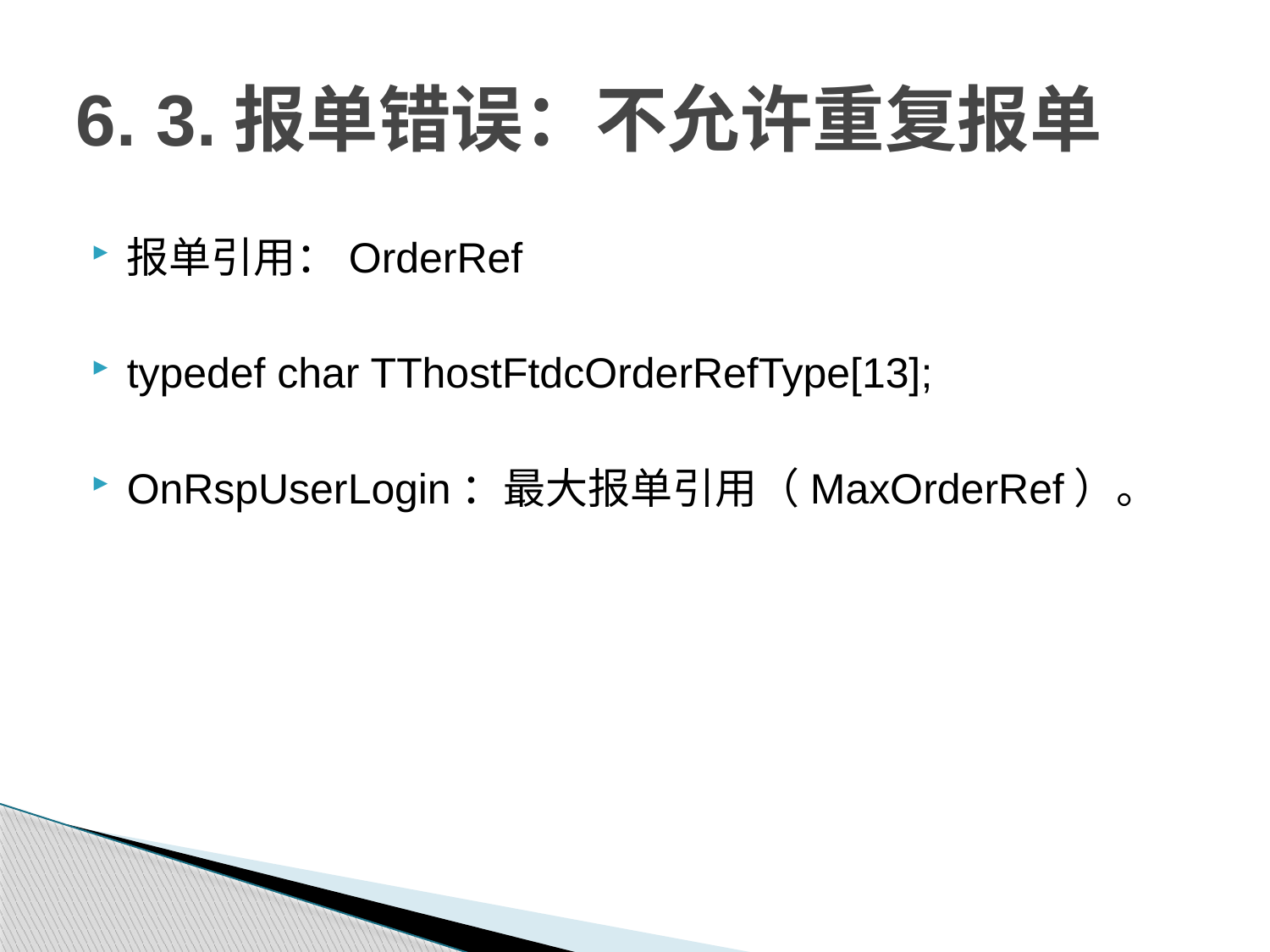

# 6. 3.报单错误：不允许重复报单

报单引用：OrderRef

typedef char TThostFtdcOrderRefType[13];

OnRspUserLogin：最大报单引用（MaxOrderRef）。